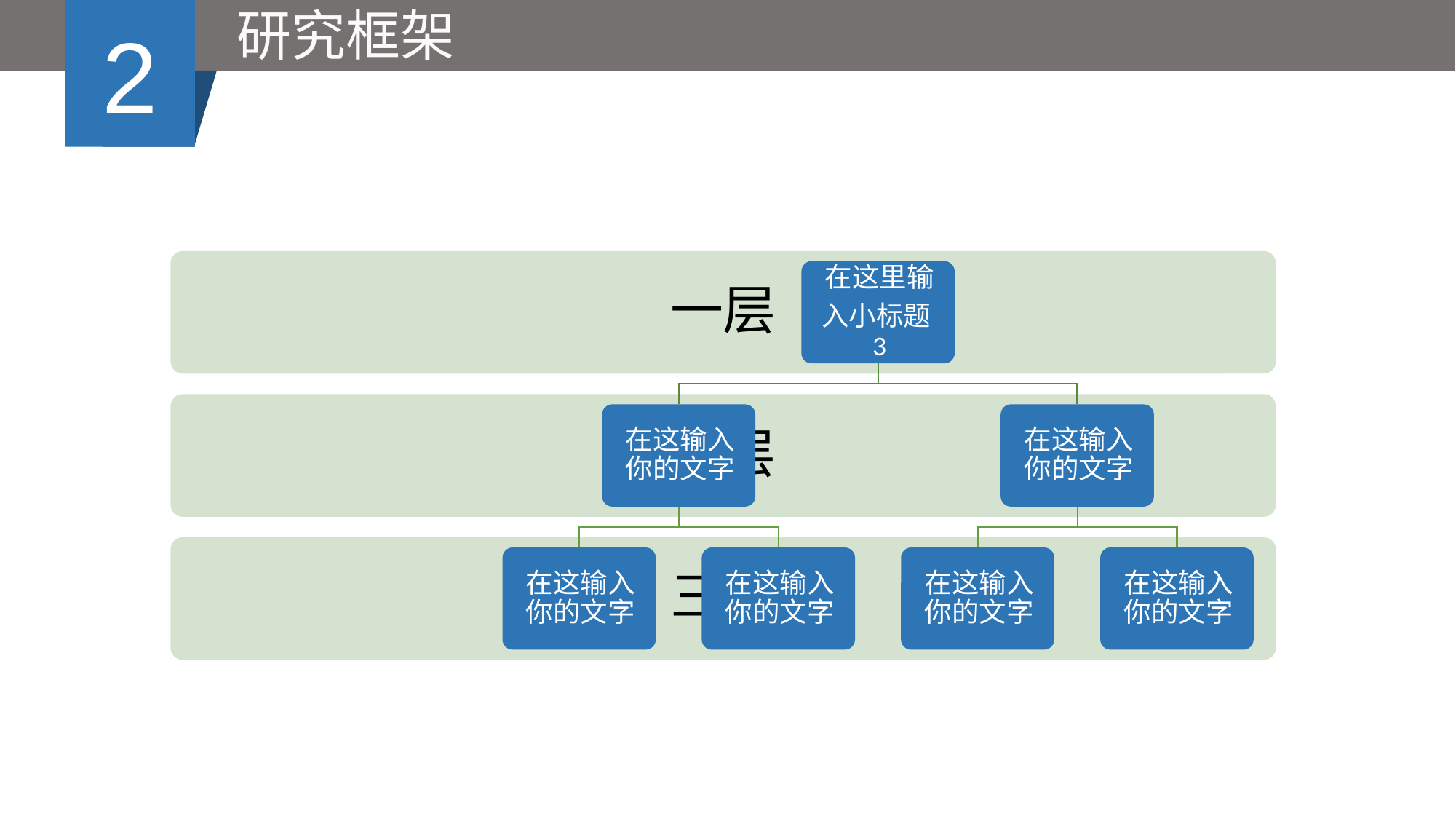

研究框架
2

三层
二层
一层
在这里输
入小标题3
在这输入你的文字
在这输入你的文字
在这输入你的文字
在这输入你的文字
在这输入你的文字
在这输入你的文字